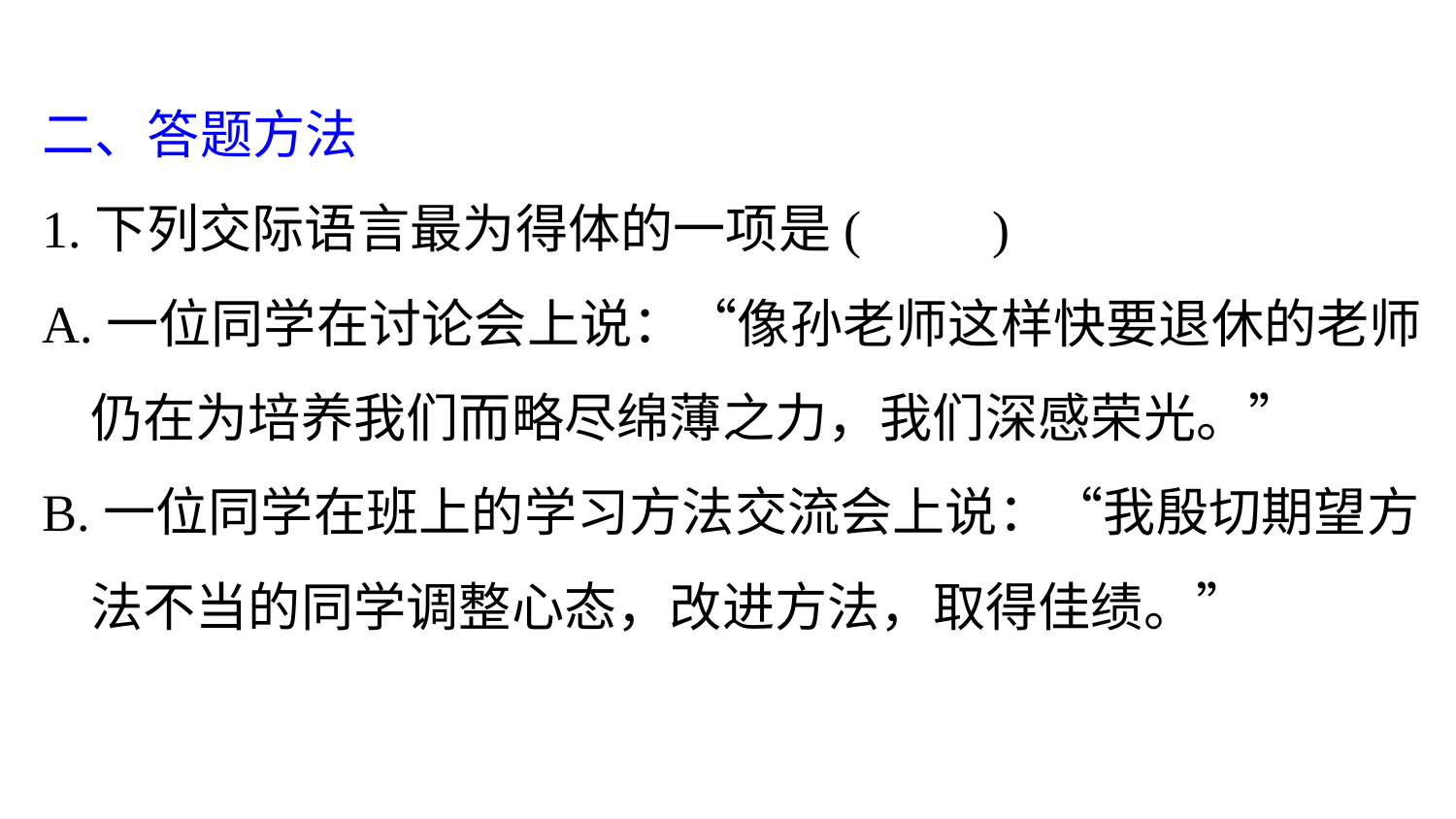

二、答题方法
1.下列交际语言最为得体的一项是(　　)
A.一位同学在讨论会上说：“像孙老师这样快要退休的老师
   仍在为培养我们而略尽绵薄之力，我们深感荣光。”
B.一位同学在班上的学习方法交流会上说：“我殷切期望方
   法不当的同学调整心态，改进方法，取得佳绩。”